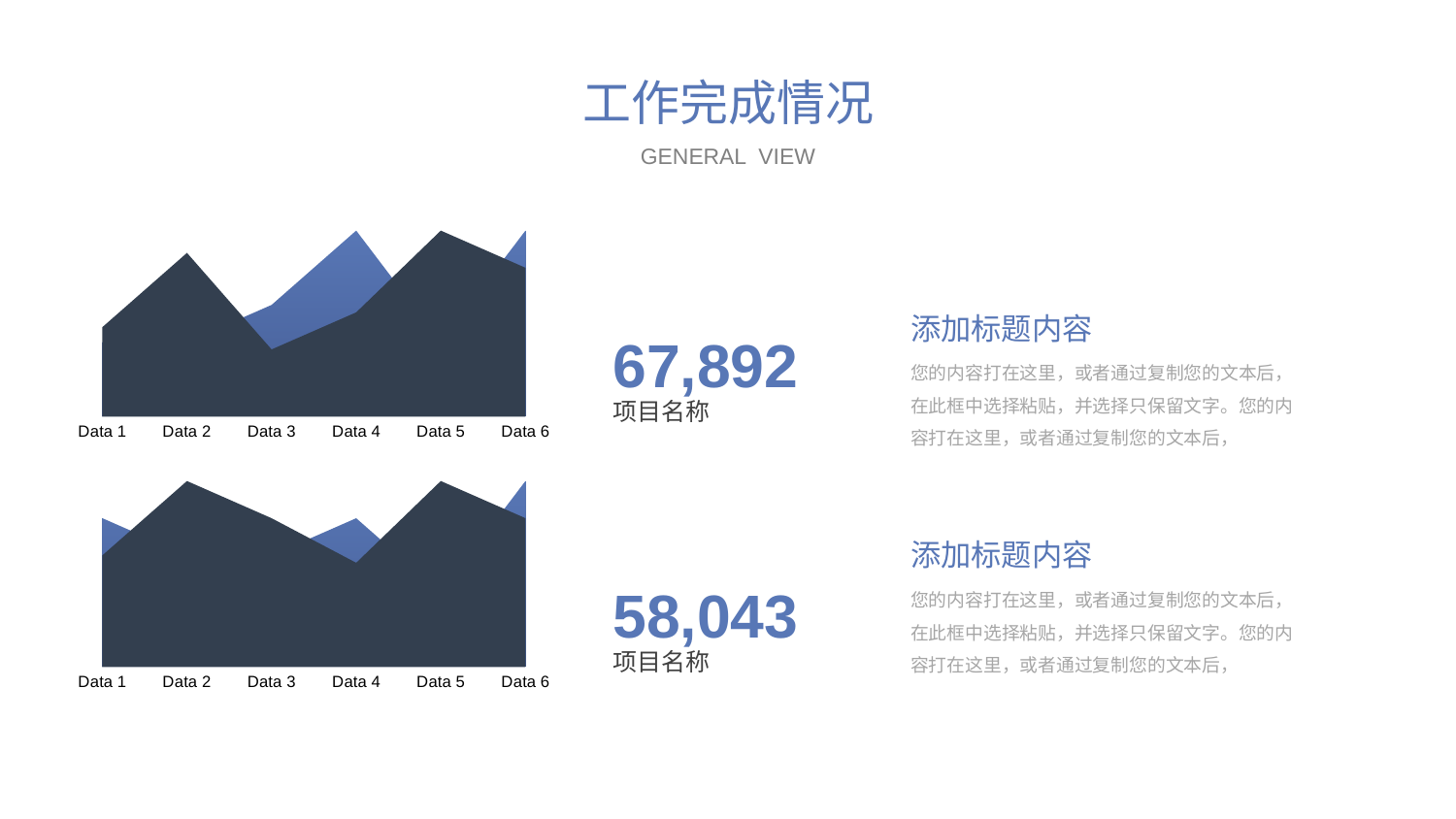

工作完成情况
GENERAL  VIEW

### Chart

| Category | Series 2 | Series 3 |
|---|---|---|
| Data 1 | 2.4 | 2.0 |
| Data 2 | 4.4 | 2.0 |
| Data 3 | 1.8 | 3.0 |
| Data 4 | 2.8 | 5.0 |
| Data 5 | 5.0 | 2.0 |
| Data 6 | 4.0 | 5.0 |
添加标题内容
67,892
您的内容打在这里，或者通过复制您的文本后，在此框中选择粘贴，并选择只保留文字。您的内容打在这里，或者通过复制您的文本后，
项目名称

### Chart

| Category | Series 2 | Series 3 |
|---|---|---|
| Data 1 | 3.0 | 4.0 |
| Data 2 | 5.0 | 3.0 |
| Data 3 | 4.0 | 3.0 |
| Data 4 | 2.8 | 4.0 |
| Data 5 | 5.0 | 2.0 |
| Data 6 | 4.0 | 5.0 |
添加标题内容
58,043
您的内容打在这里，或者通过复制您的文本后，在此框中选择粘贴，并选择只保留文字。您的内容打在这里，或者通过复制您的文本后，
项目名称